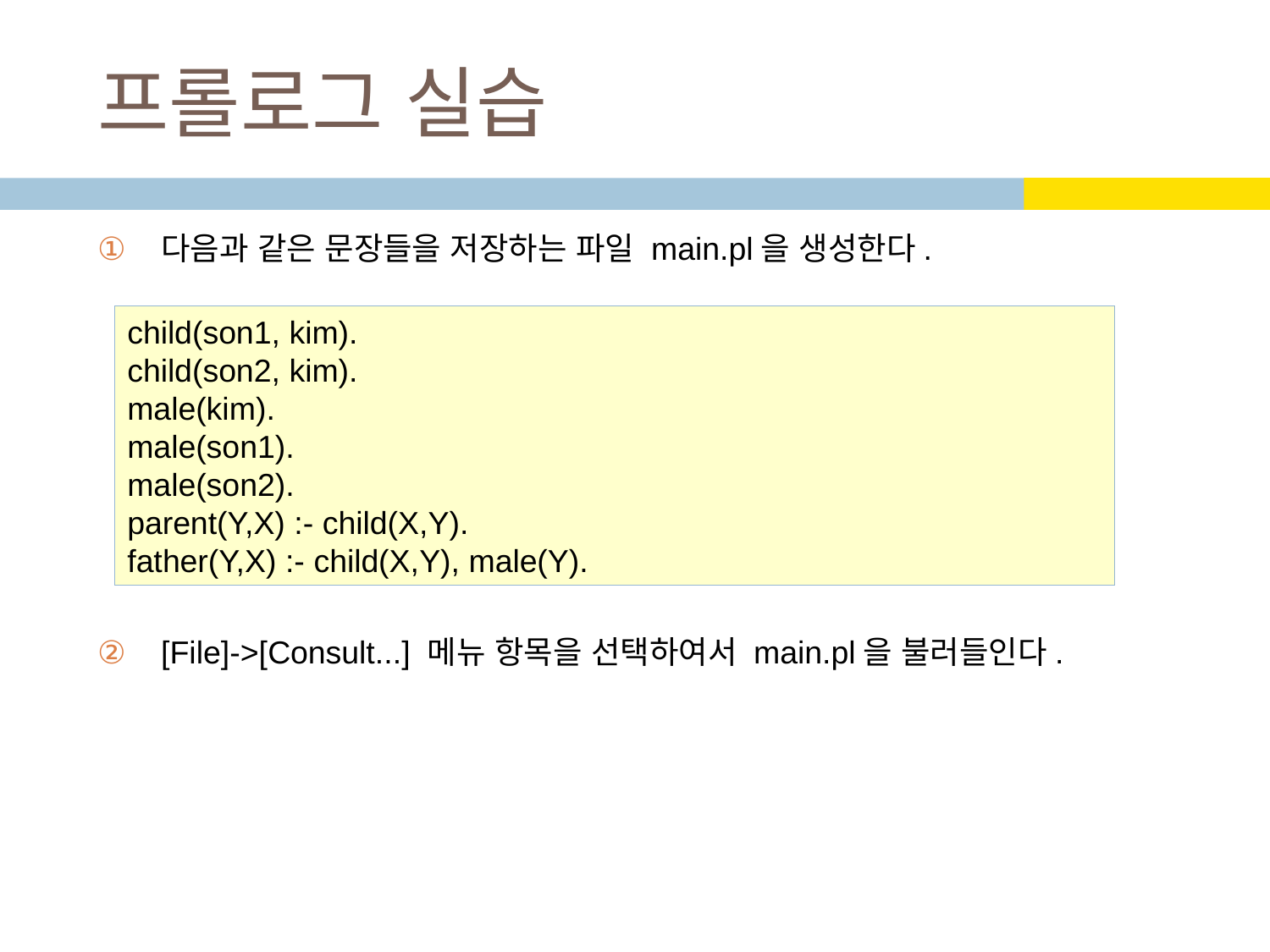

# 프롤로그 실습
다음과 같은 문장들을 저장하는 파일 main.pl을 생성한다.

[File]->[Consult...] 메뉴 항목을 선택하여서 main.pl을 불러들인다.

child(son1, kim).
child(son2, kim).
male(kim).
male(son1).
male(son2).
parent(Y,X) :- child(X,Y).
father(Y,X) :- child(X,Y), male(Y).